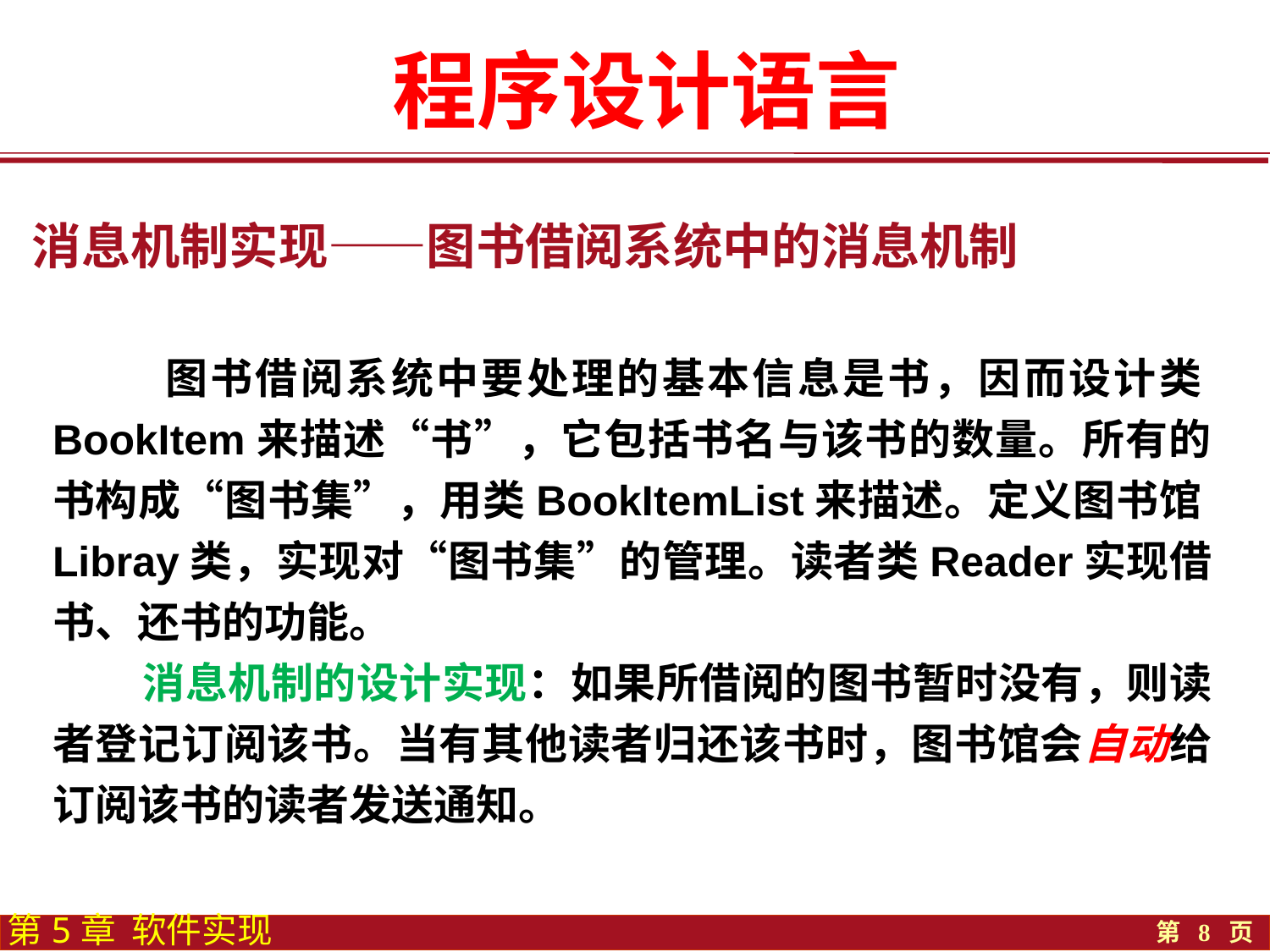

程序设计语言
消息机制实现——图书借阅系统中的消息机制
        图书借阅系统中要处理的基本信息是书，因而设计类BookItem来描述“书”，它包括书名与该书的数量。所有的书构成“图书集”，用类BookItemList来描述。定义图书馆Libray类，实现对“图书集”的管理。读者类Reader实现借书、还书的功能。
        消息机制的设计实现：如果所借阅的图书暂时没有，则读者登记订阅该书。当有其他读者归还该书时，图书馆会自动给订阅该书的读者发送通知。